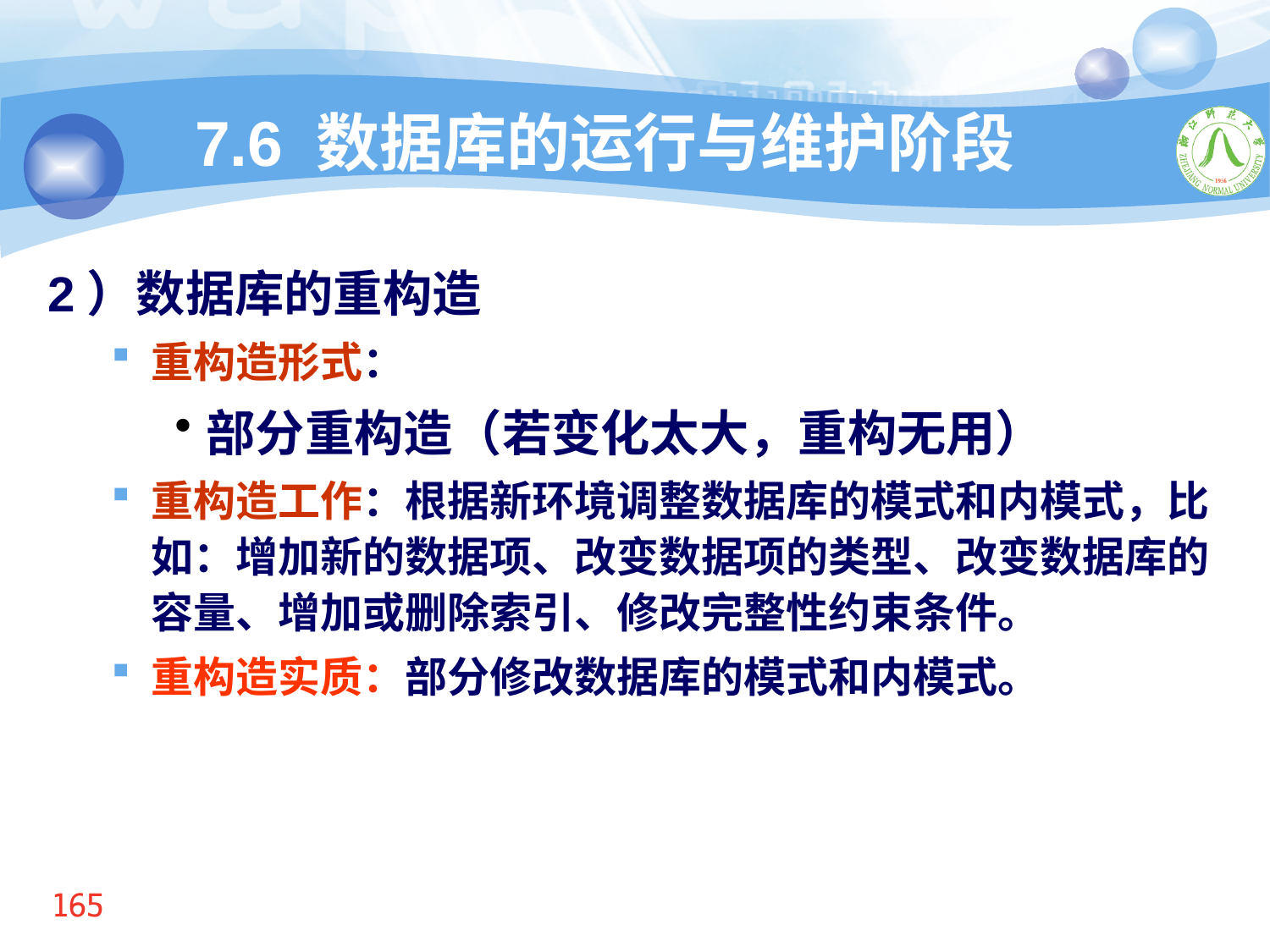

# 7.6 数据库的运行与维护阶段
2）数据库的重构造
重构造形式：
部分重构造（若变化太大，重构无用）
重构造工作：根据新环境调整数据库的模式和内模式，比如：增加新的数据项、改变数据项的类型、改变数据库的容量、增加或删除索引、修改完整性约束条件。
重构造实质：部分修改数据库的模式和内模式。

165